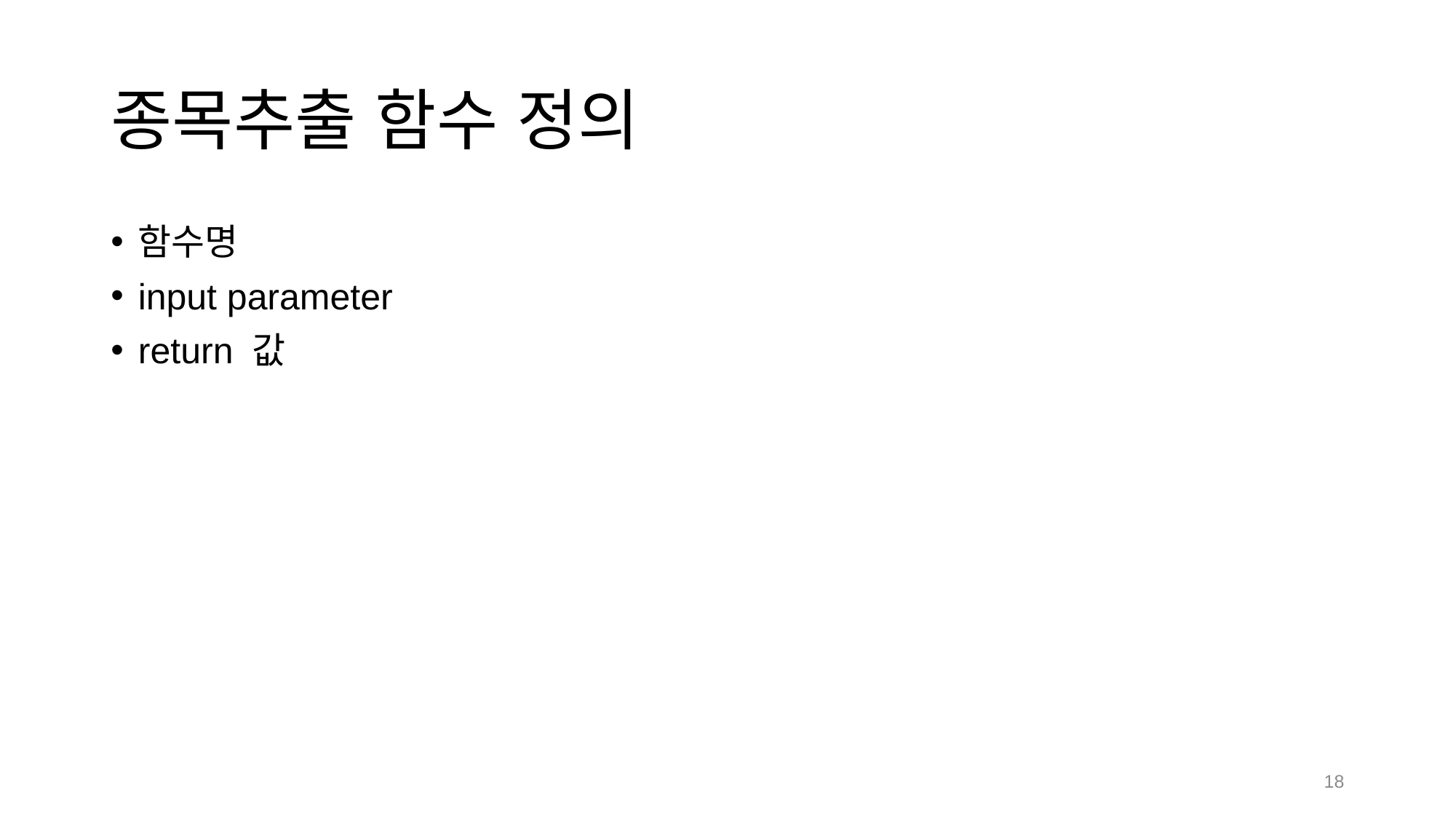

# 종목추출 함수 정의
함수명
input parameter
return 값
18